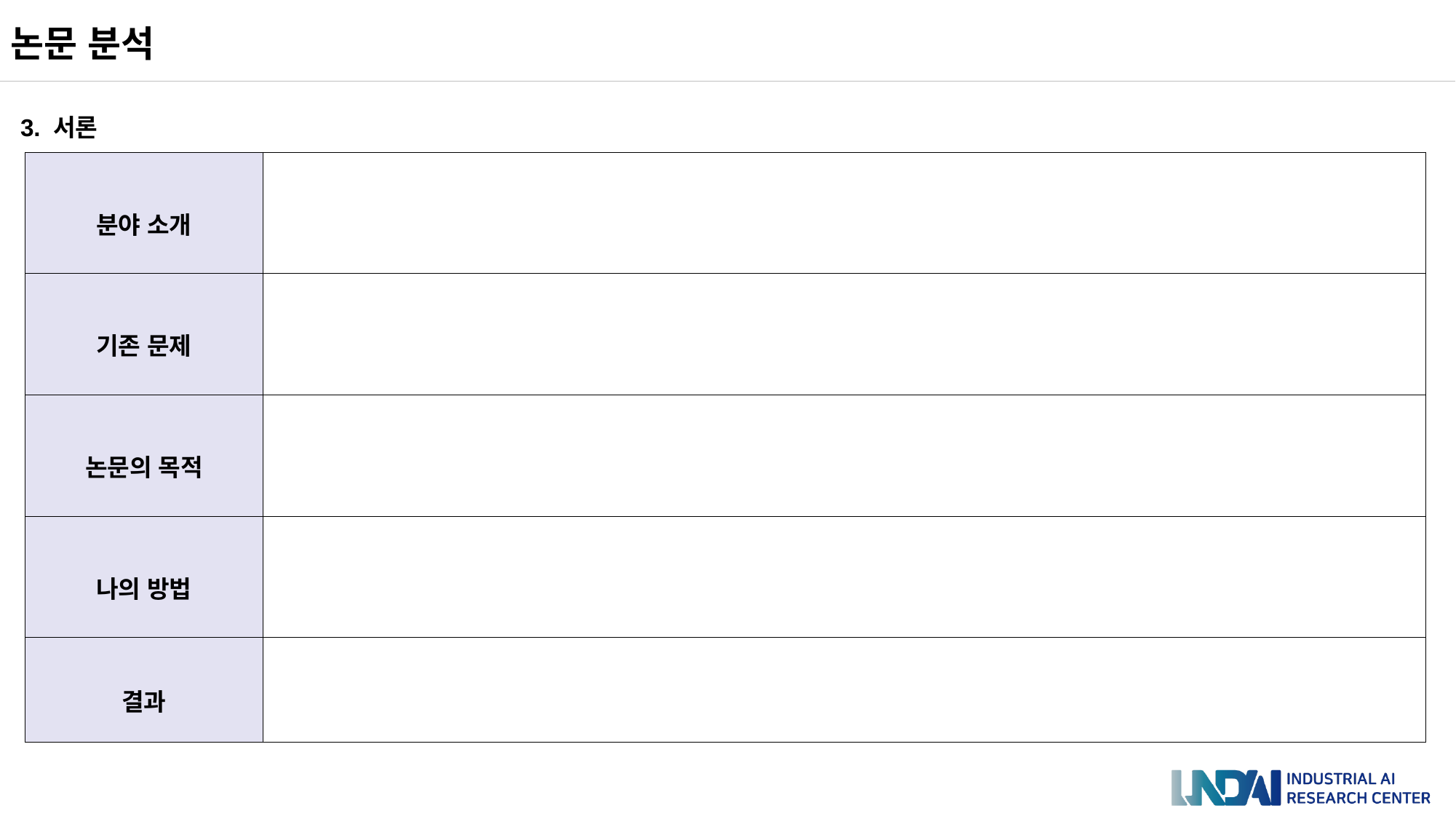

논문 분석
3. 서론

| 분야 소개 |  |
| --- | --- |
| 기존 문제 |  |
| 논문의 목적 |  |
| 나의 방법 |  |
| 결과 |  |